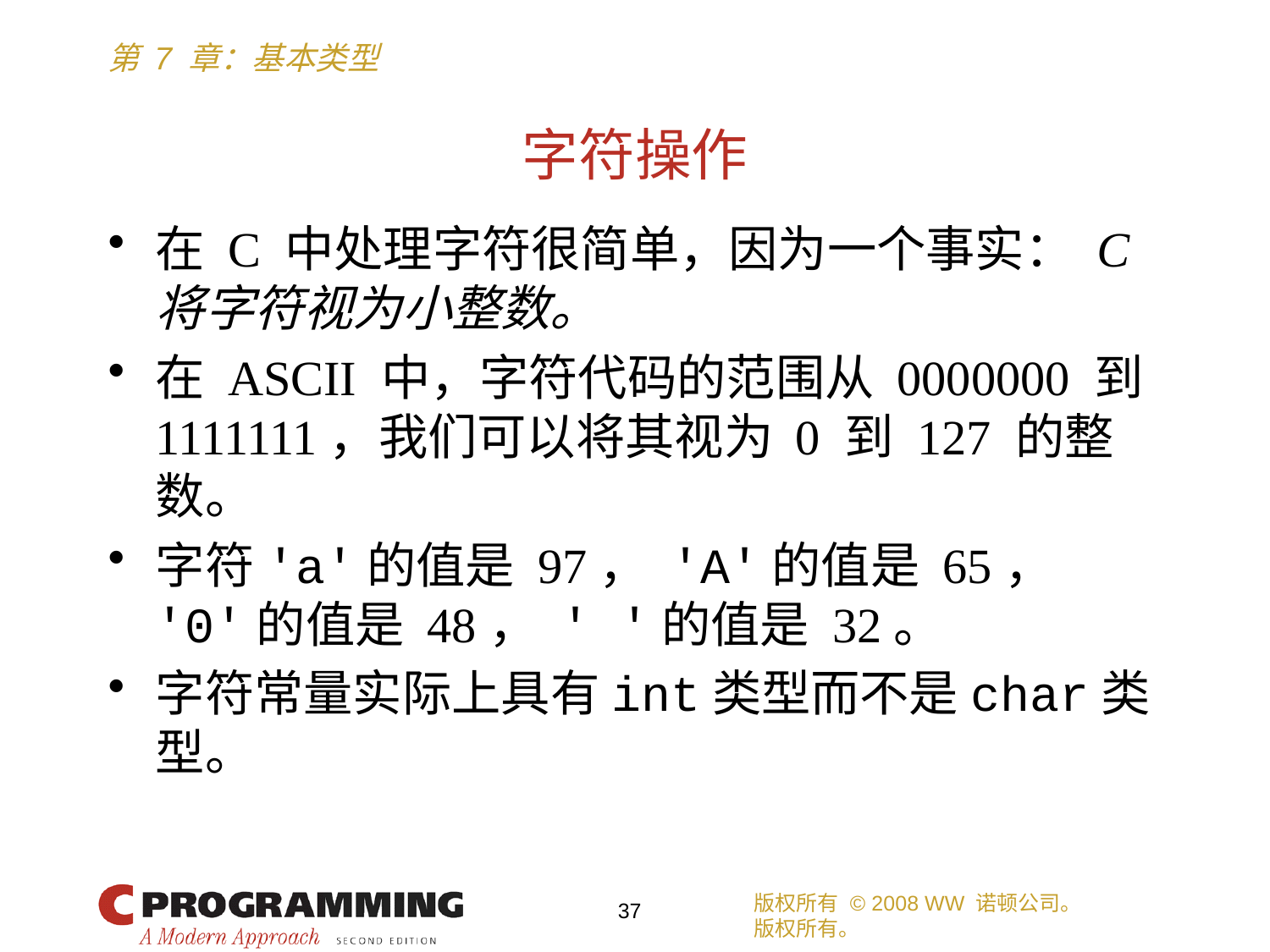

# 字符操作
在 C 中处理字符很简单，因为一个事实： C 将字符视为小整数。
在 ASCII 中，字符代码的范围从 0000000 到 1111111，我们可以将其视为 0 到 127 的整数。
字符'a'的值是 97， 'A'的值是 65， '0'的值是 48， ' '的值是 32。
字符常量实际上具有int类型而不是char类型。
版权所有 © 2008 WW 诺顿公司。
版权所有。
37